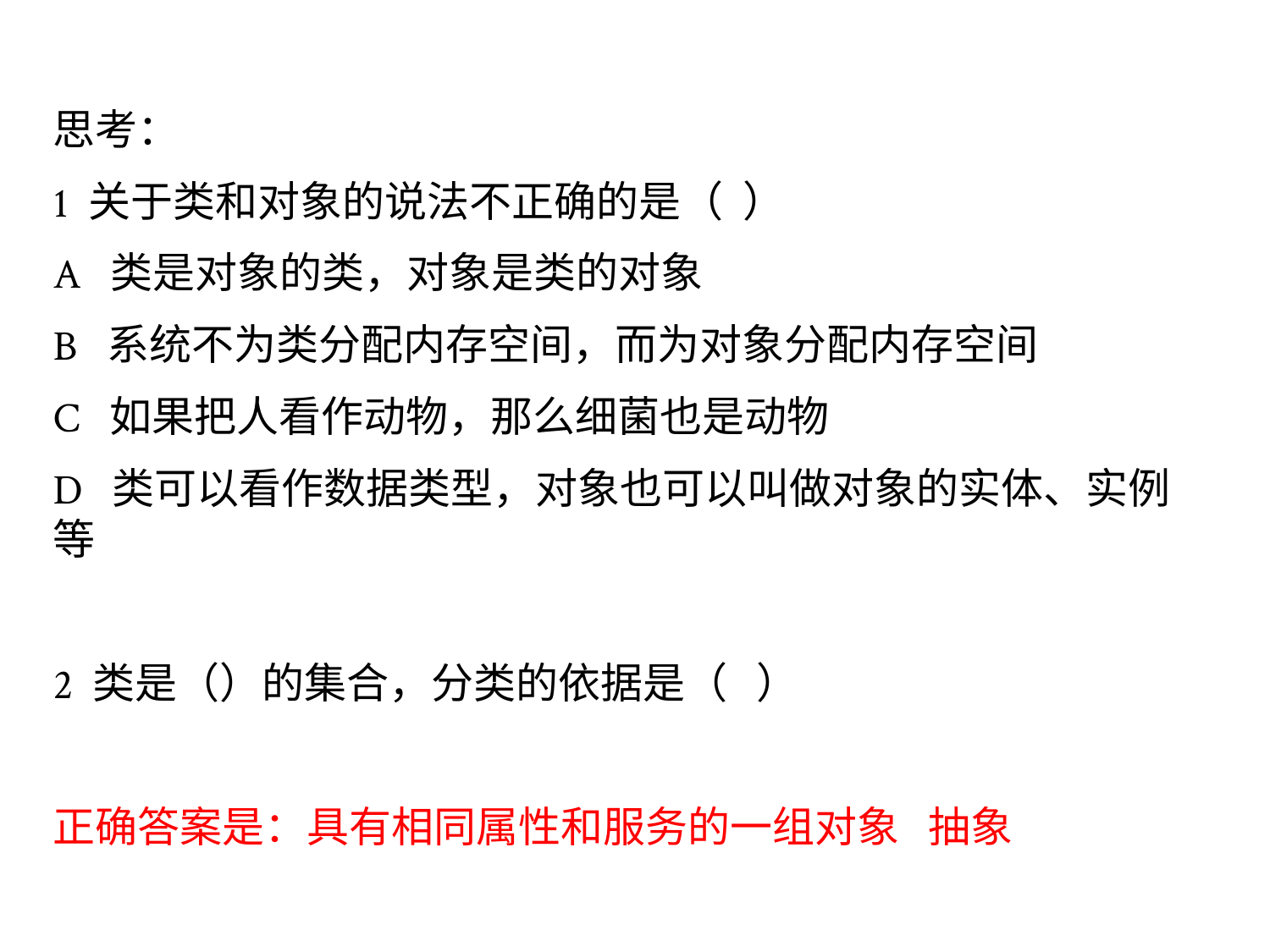

思考：
1 关于类和对象的说法不正确的是（  ）
A  类是对象的类，对象是类的对象
B  系统不为类分配内存空间，而为对象分配内存空间
C  如果把人看作动物，那么细菌也是动物
D  类可以看作数据类型，对象也可以叫做对象的实体、实例等

2 类是（）的集合，分类的依据是（   ）

正确答案是：具有相同属性和服务的一组对象   抽象